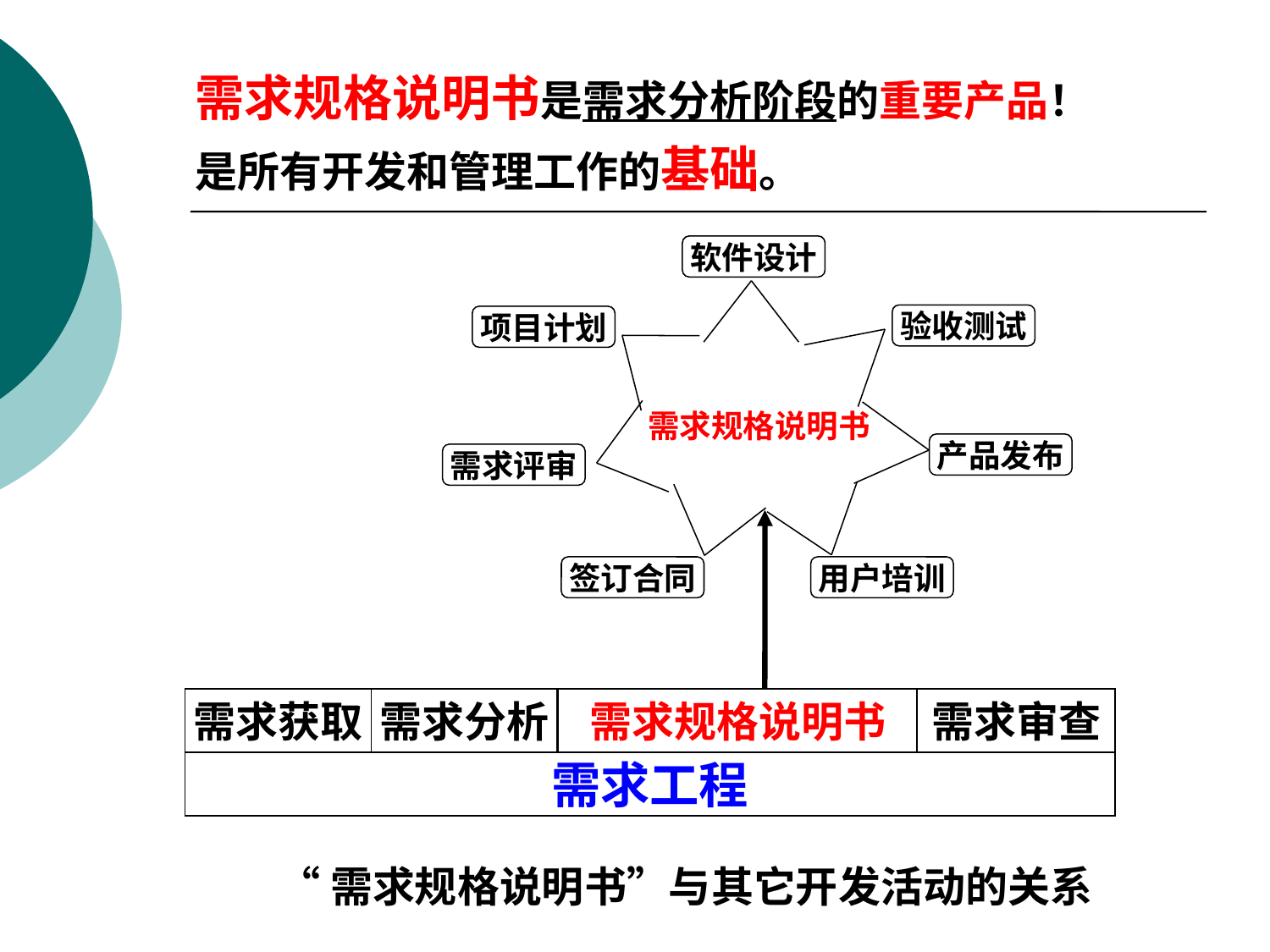

需求规格说明书是需求分析阶段的重要产品！
是所有开发和管理工作的基础。
软件设计

验收测试
项目计划
需求规格说明书
产品发布
需求评审

签订合同
用户培训
需求获取
需求分析
需求规格说明书
需求审查
需求工程
“需求规格说明书”与其它开发活动的关系